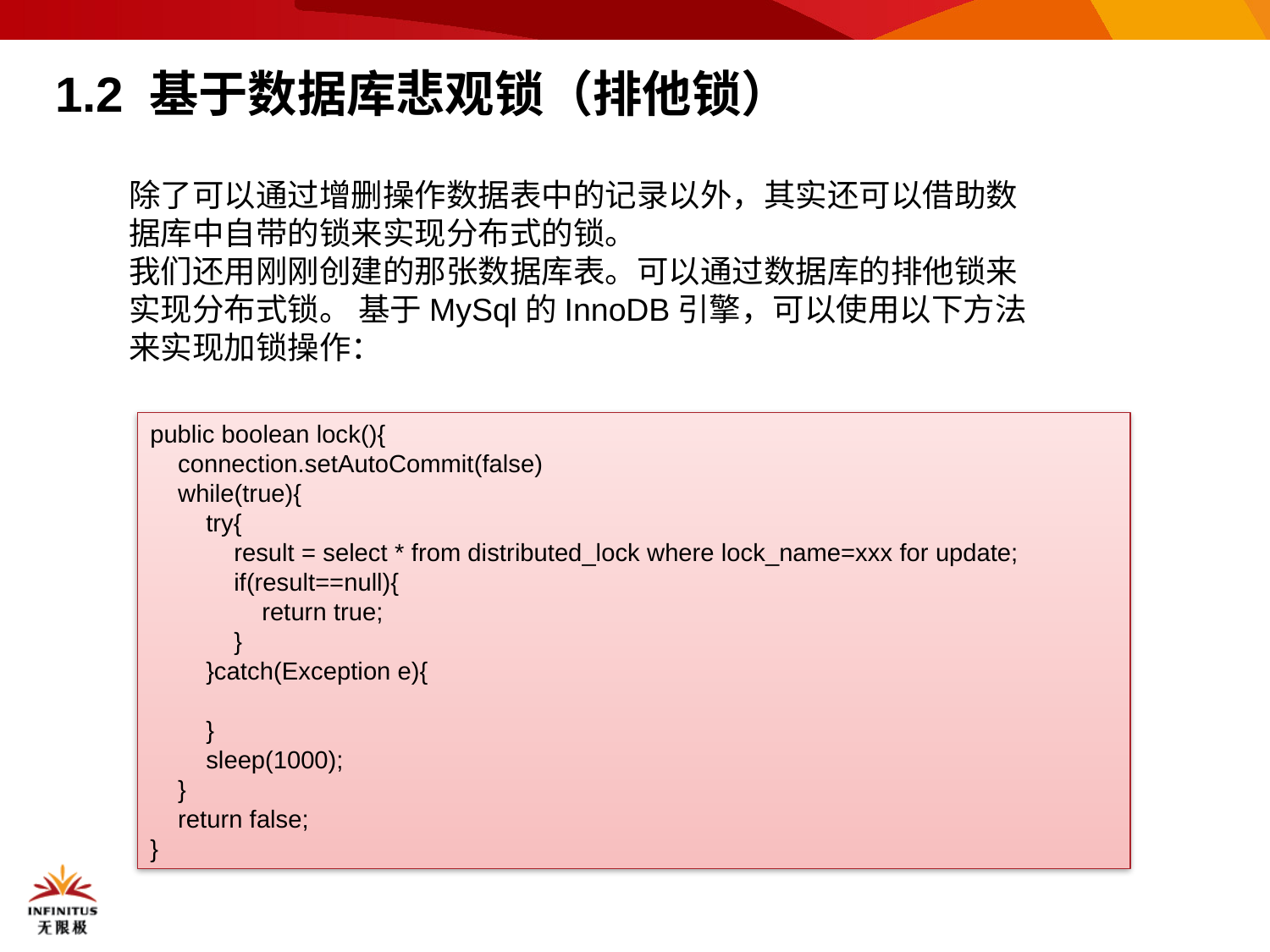

# 1.2 基于数据库悲观锁（排他锁）
除了可以通过增删操作数据表中的记录以外，其实还可以借助数据库中自带的锁来实现分布式的锁。
我们还用刚刚创建的那张数据库表。可以通过数据库的排他锁来实现分布式锁。 基于MySql的InnoDB引擎，可以使用以下方法来实现加锁操作：
public boolean lock(){
    connection.setAutoCommit(false)
    while(true){
        try{
            result = select * from distributed_lock where lock_name=xxx for update;
            if(result==null){
                return true;
            }
        }catch(Exception e){

        }
        sleep(1000);
    }
    return false;
}